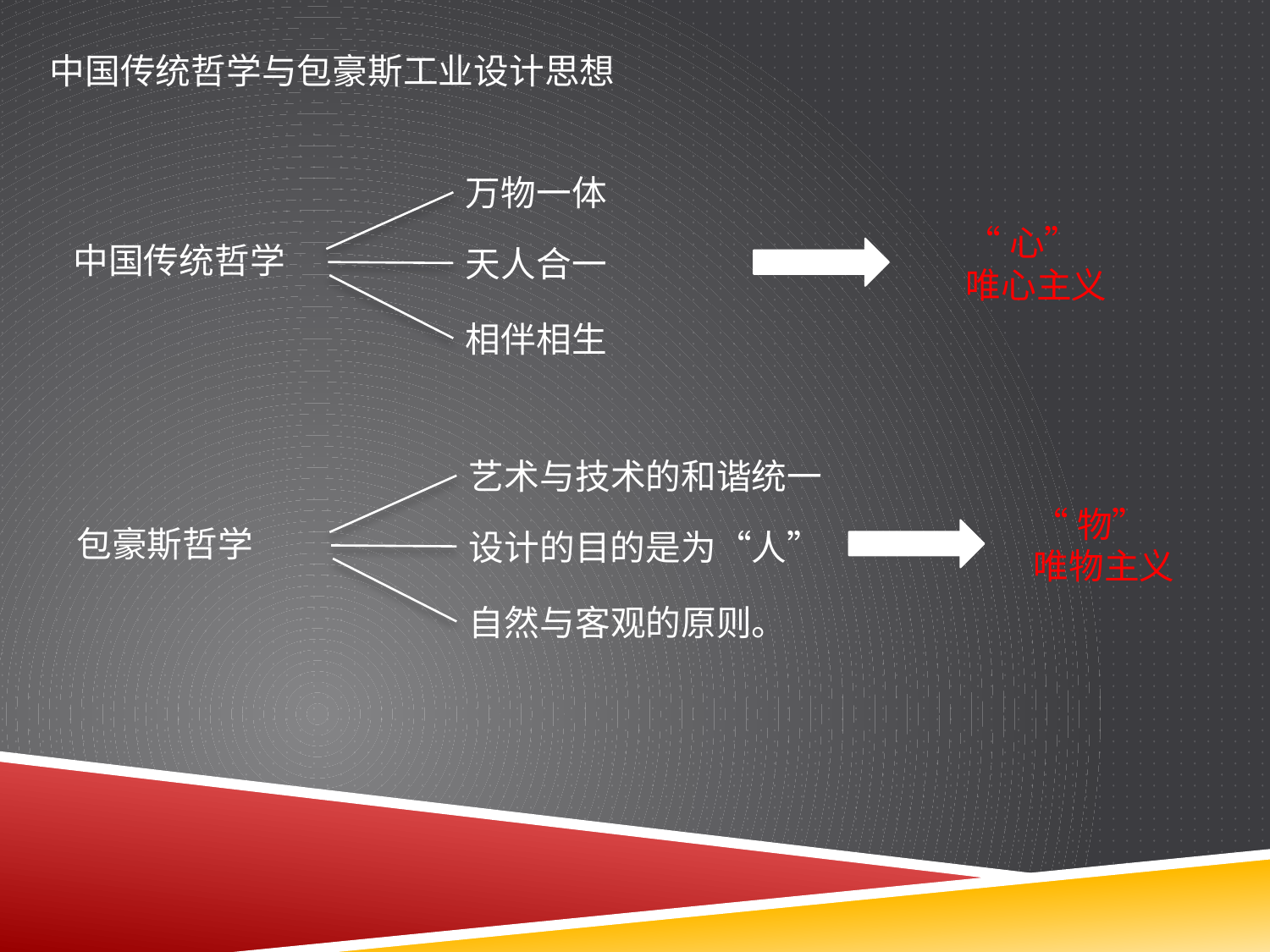

中国传统哲学与包豪斯工业设计思想
万物一体
“心”
唯心主义
中国传统哲学
天人合一

相伴相生
艺术与技术的和谐统一
“物”
唯物主义
包豪斯哲学
设计的目的是为“人”

自然与客观的原则。